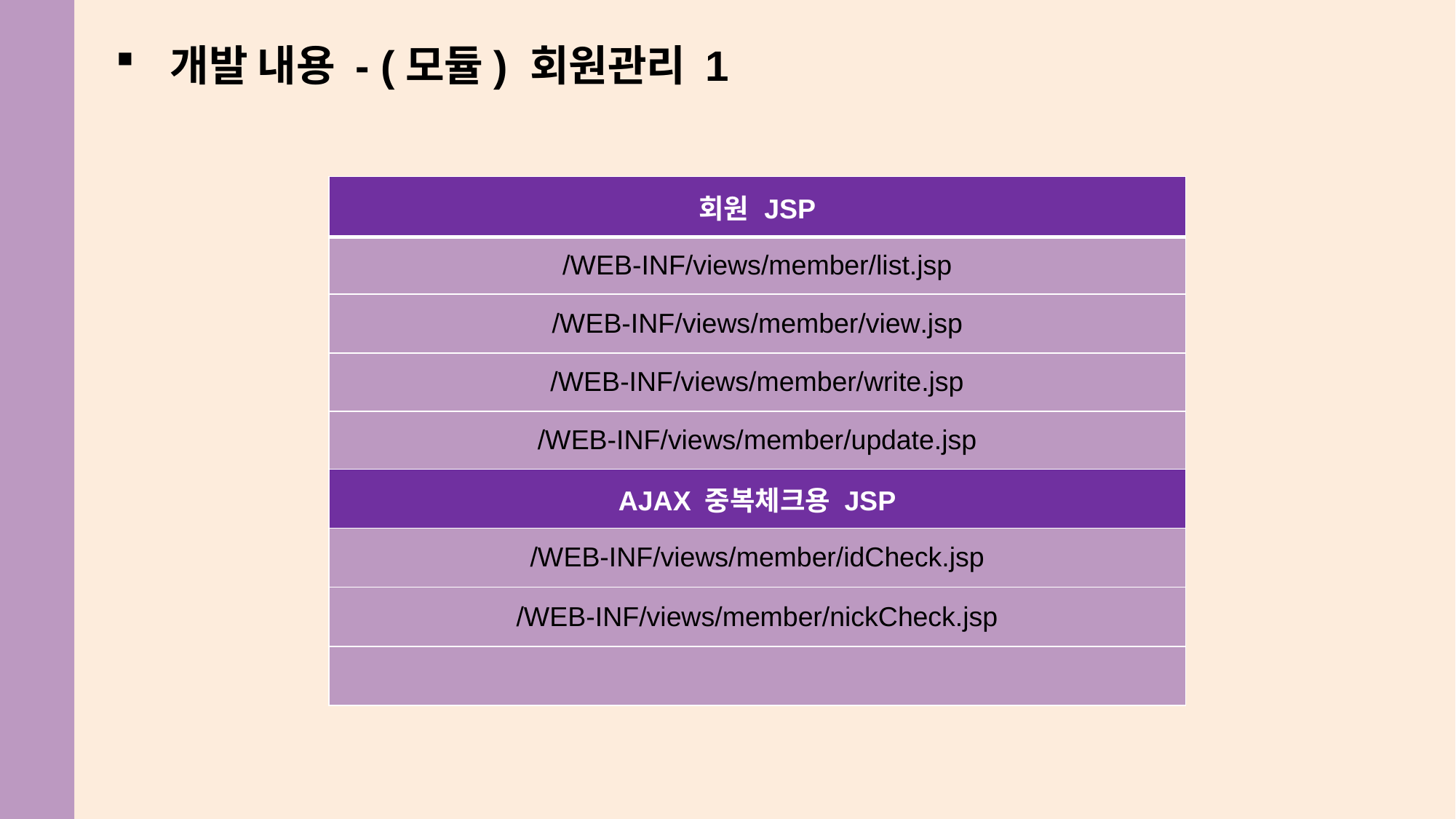

개발 내용 - (모듈) 회원관리 1
| 회원 JSP |
| --- |
| /WEB-INF/views/member/list.jsp |
| /WEB-INF/views/member/view.jsp |
| /WEB-INF/views/member/write.jsp |
| /WEB-INF/views/member/update.jsp |
| AJAX 중복체크용 JSP |
| /WEB-INF/views/member/idCheck.jsp |
| /WEB-INF/views/member/nickCheck.jsp |
|  |